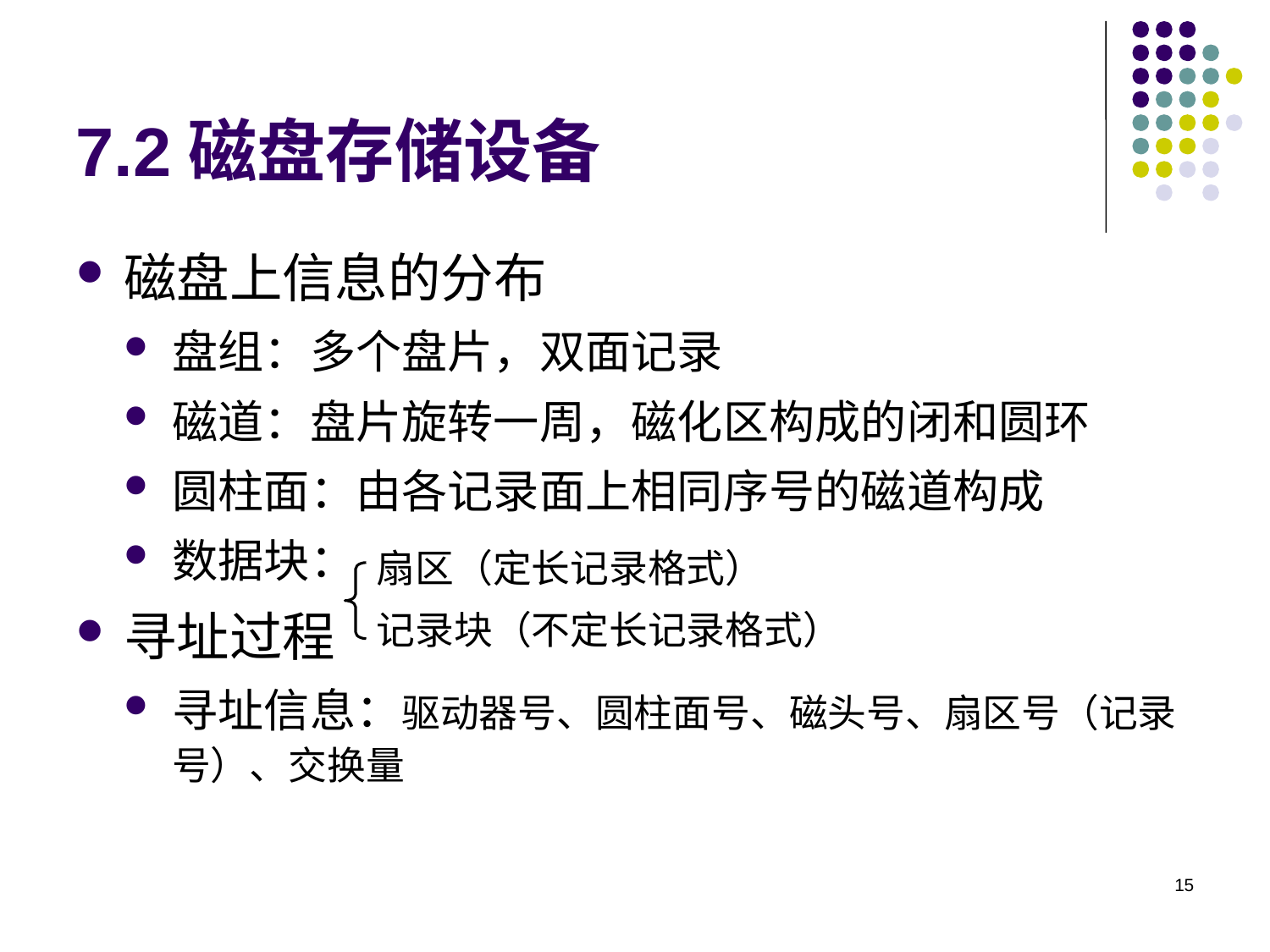

7.2磁盘存储设备
磁盘上信息的分布
盘组：多个盘片，双面记录
磁道：盘片旋转一周，磁化区构成的闭和圆环
圆柱面：由各记录面上相同序号的磁道构成
数据块：
寻址过程
寻址信息：驱动器号、圆柱面号、磁头号、扇区号（记录号）、交换量
扇区（定长记录格式）

记录块（不定长记录格式）
15